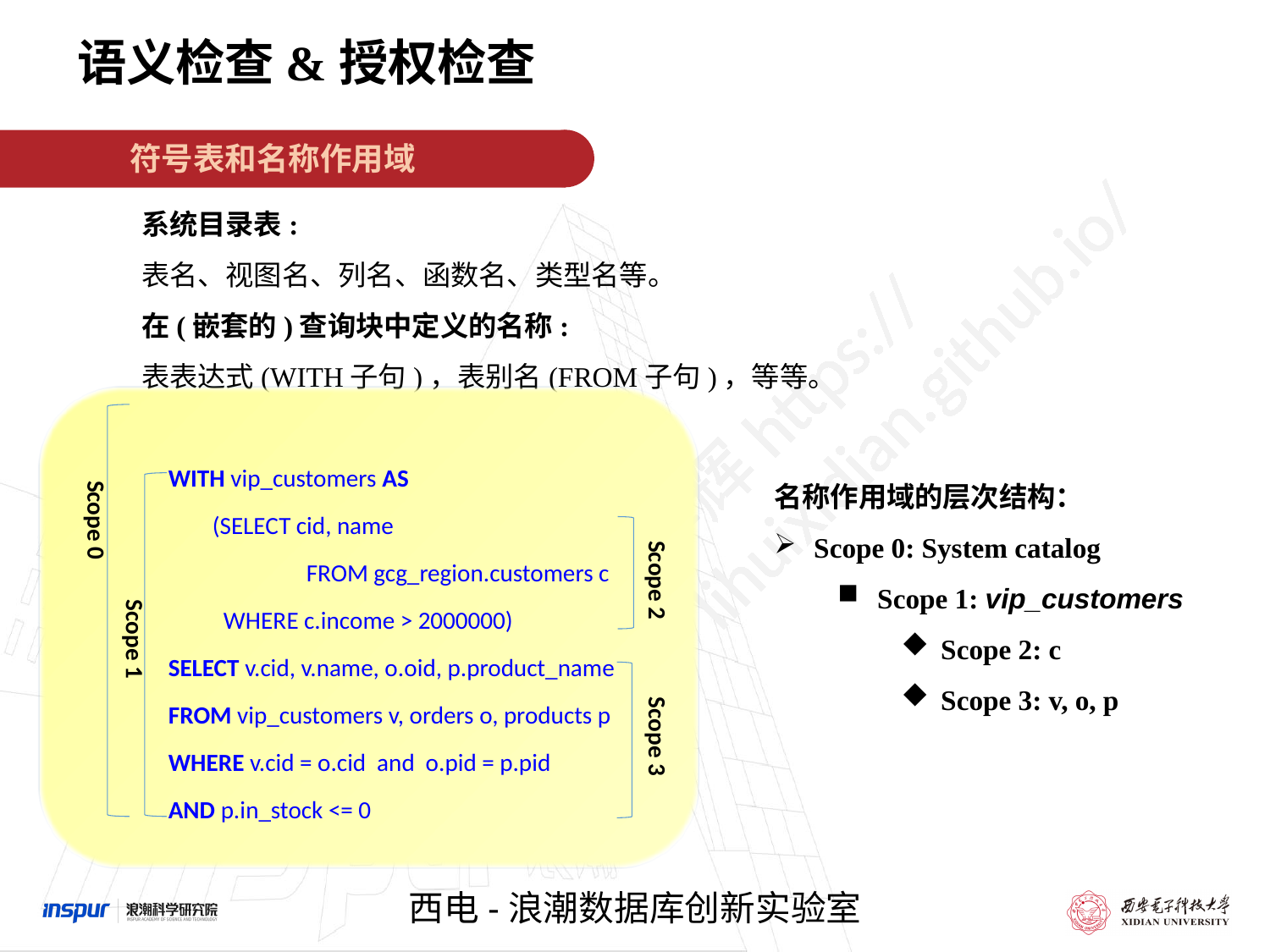

语义检查&授权检查

符号表和名称作用域
系统目录表:
表名、视图名、列名、函数名、类型名等。
在(嵌套的)查询块中定义的名称:
表表达式(WITH子句)，表别名(FROM子句)，等等。

WITH vip_customers AS
        (SELECT cid, name
	  FROM gcg_region.customers c
          WHERE c.income > 2000000)
SELECT v.cid, v.name, o.oid, p.product_name
FROM vip_customers v, orders o, products p
WHERE v.cid = o.cid  and  o.pid = p.pid
AND p.in_stock <= 0
Scope 0

Scope 2
Scope 1

Scope 3

名称作用域的层次结构：
Scope 0: System catalog
Scope 1: vip_customers
Scope 2: c
Scope 3: v, o, p